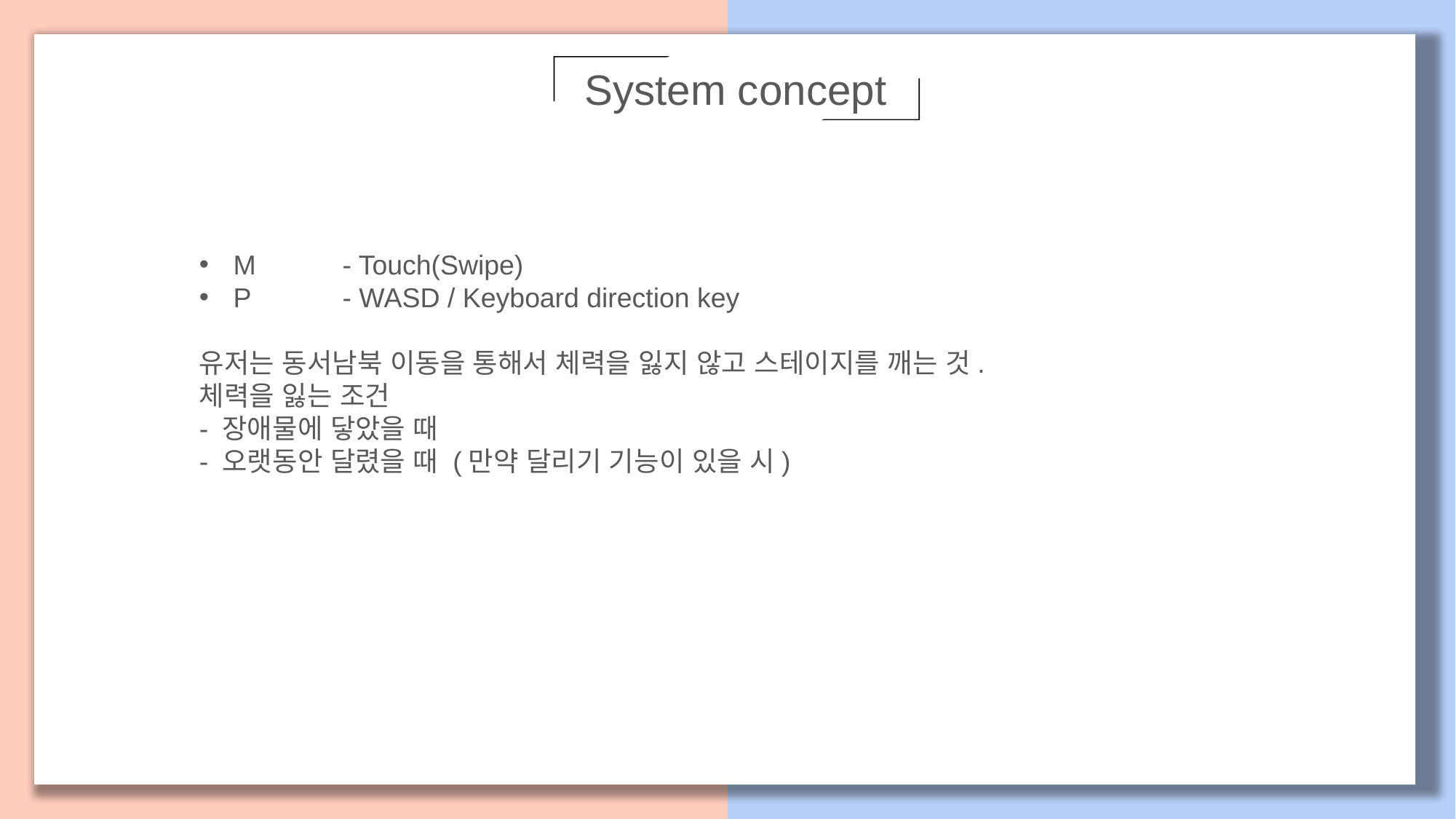

System concept

M 	- Touch(Swipe)
P 	- WASD / Keyboard direction key

유저는 동서남북 이동을 통해서 체력을 잃지 않고 스테이지를 깨는 것.
체력을 잃는 조건
- 장애물에 닿았을 때
- 오랫동안 달렸을 때 (만약 달리기 기능이 있을 시)